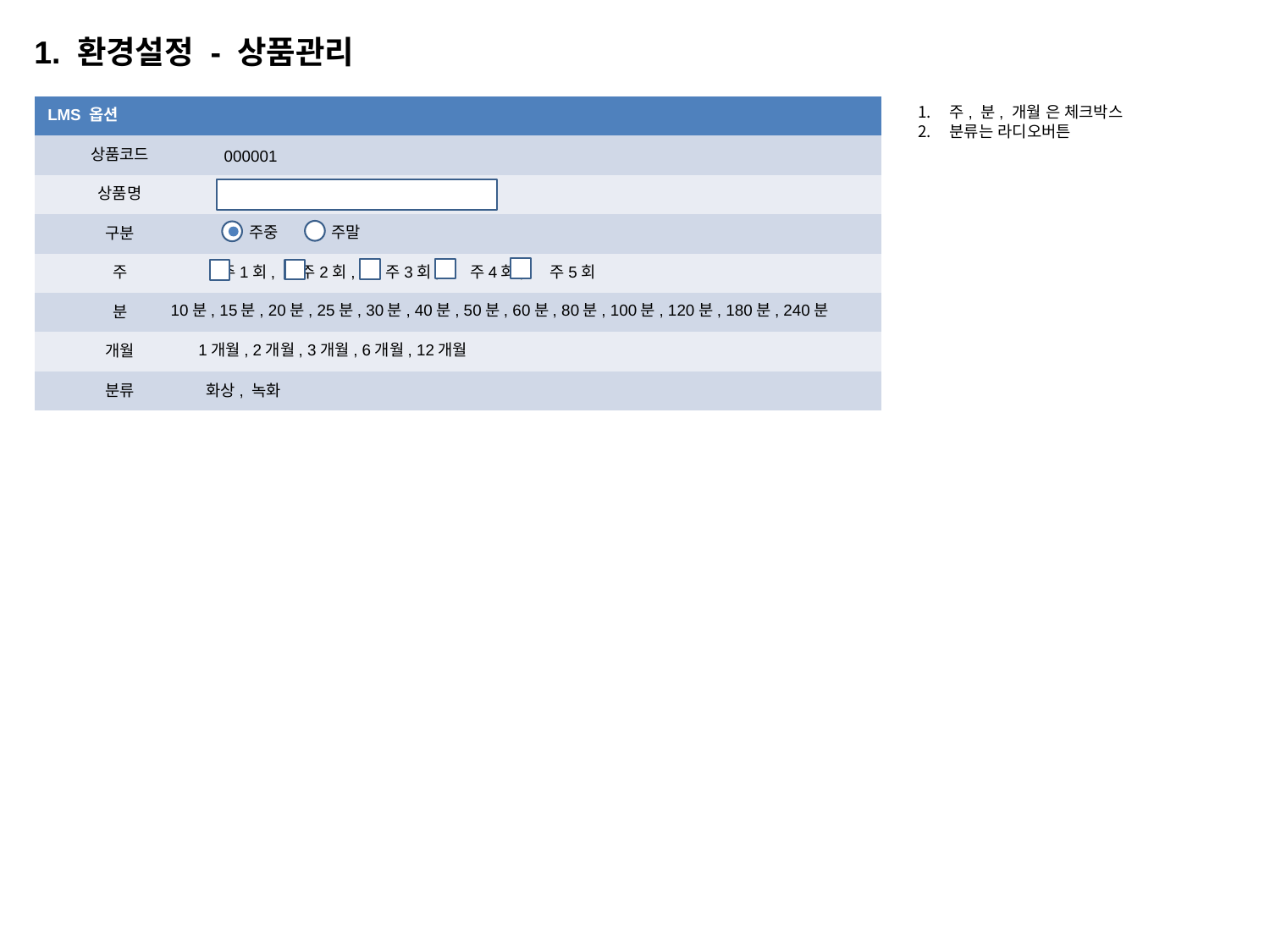

1. 환경설정 - 상품관리
| LMS 옵션 |  |
| --- | --- |
| 상품코드 |  |
| 상품명 |  |
| 구분 |  |
| 주 |  |
| 분 |  |
| 개월 |  |
| 분류 |  |
주, 분, 개월 은 체크박스
분류는 라디오버튼
000001

주중
주말

주1회,     주2회,      주3회,      주4회,     주5회

10분, 15분, 20분, 25분, 30분, 40분, 50분, 60분, 80분, 100분, 120분, 180분, 240분
1개월, 2개월, 3개월, 6개월, 12개월
화상, 녹화